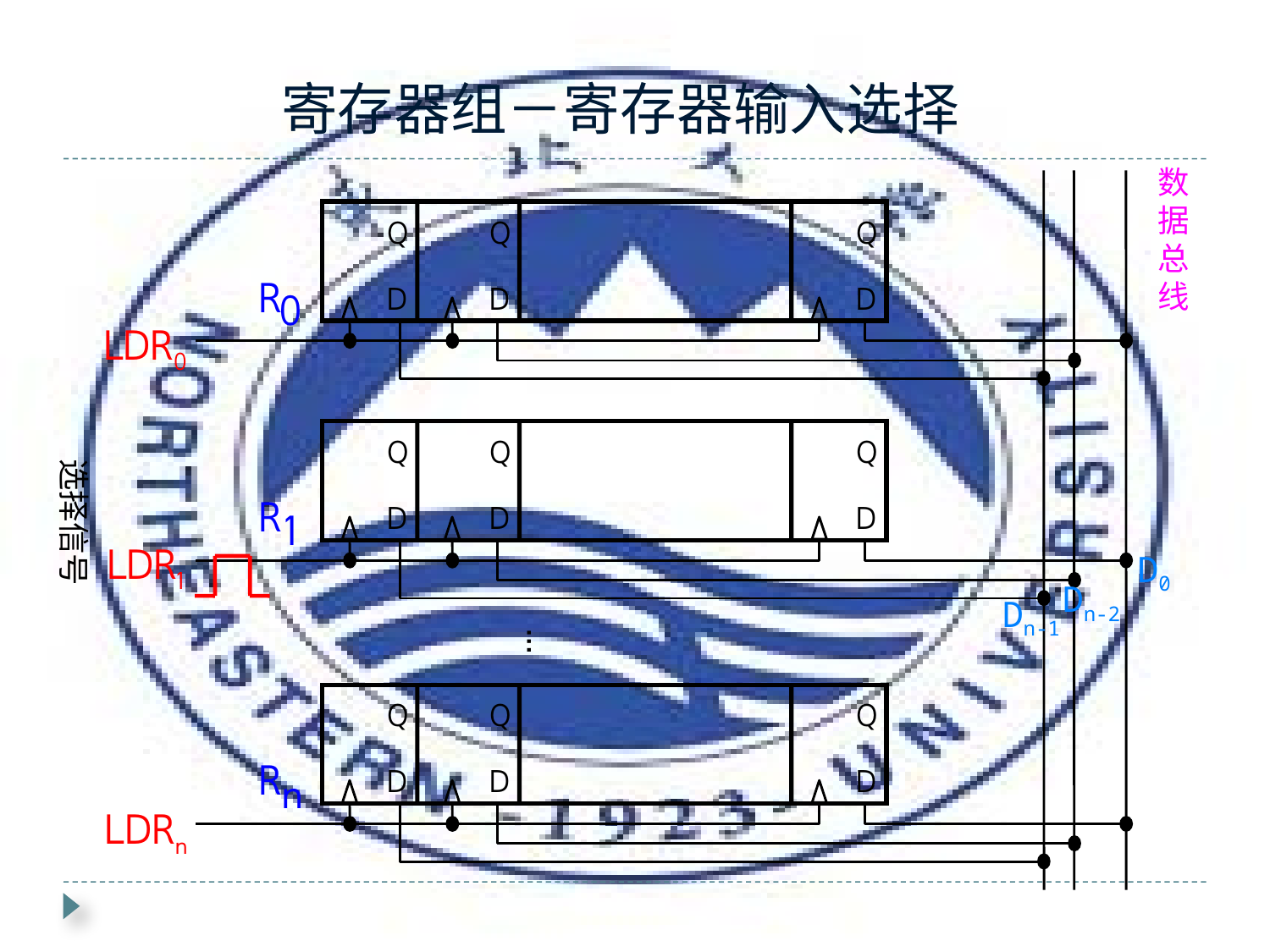

# 寄存器组－寄存器输入选择
数据总线

Q

Q

Q

R

D

D

D

0

LDR0

Q

Q

Q

选择信号

R

D

D

D

1

LDR1

D0

Dn-2

Dn-1

…

Q

Q

Q

R

D

D

D

n

LDRn